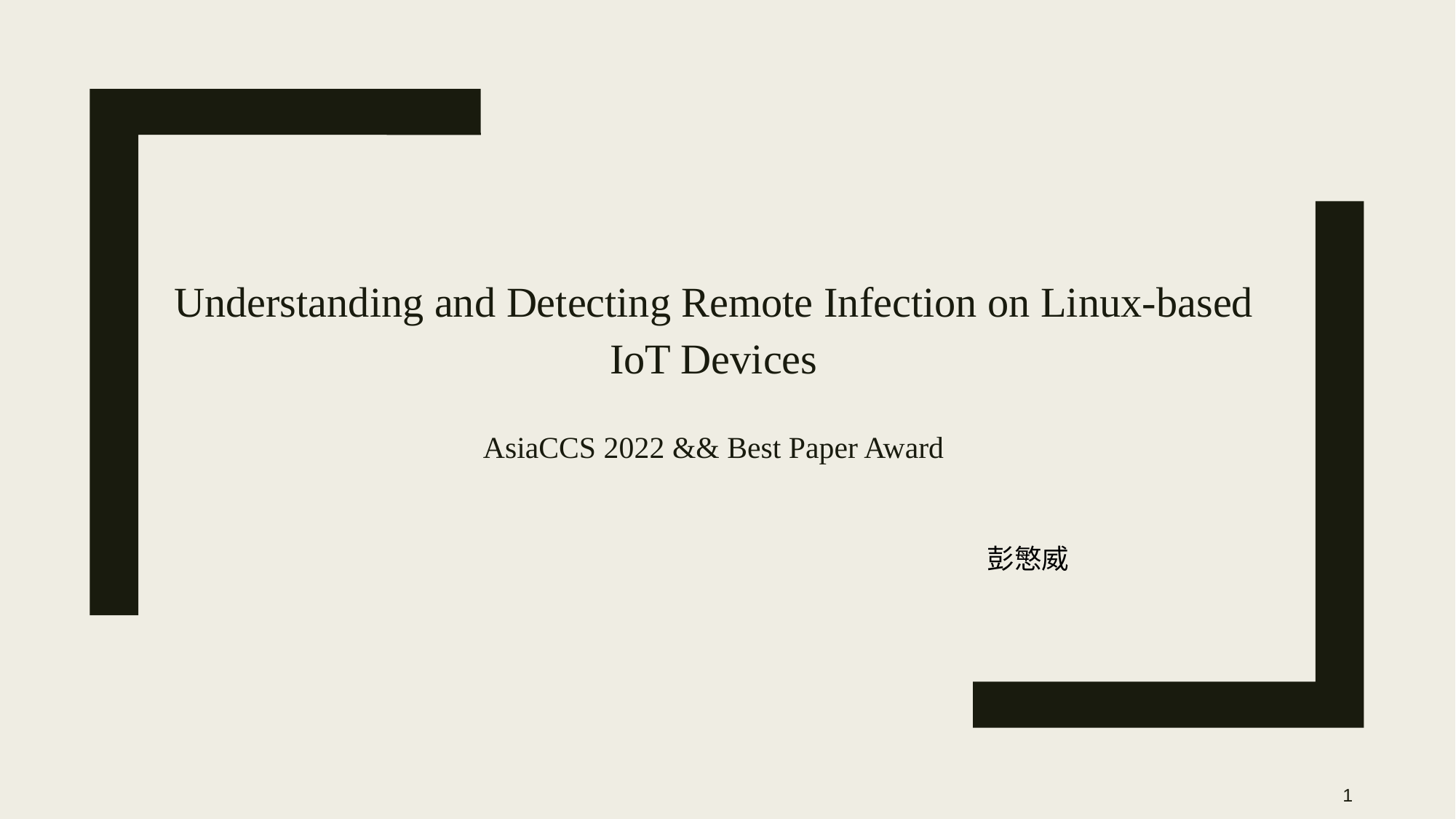

Understanding and Detecting Remote Infection on Linux-based IoT Devices

AsiaCCS 2022 && Best Paper Award
彭慜威
1